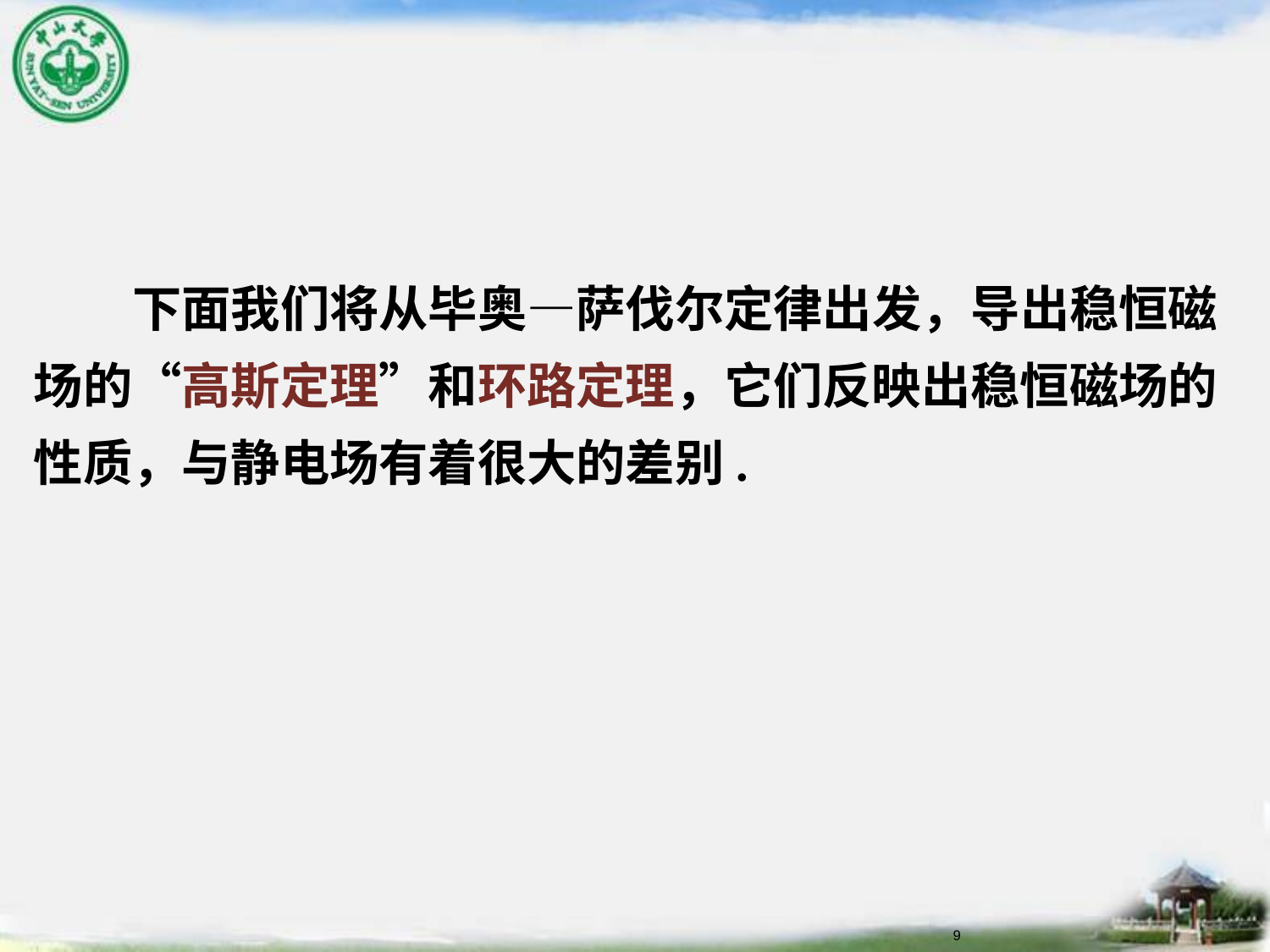

下面我们将从毕奥—萨伐尔定律出发，导出稳恒磁场的“高斯定理”和环路定理，它们反映出稳恒磁场的性质，与静电场有着很大的差别.
9